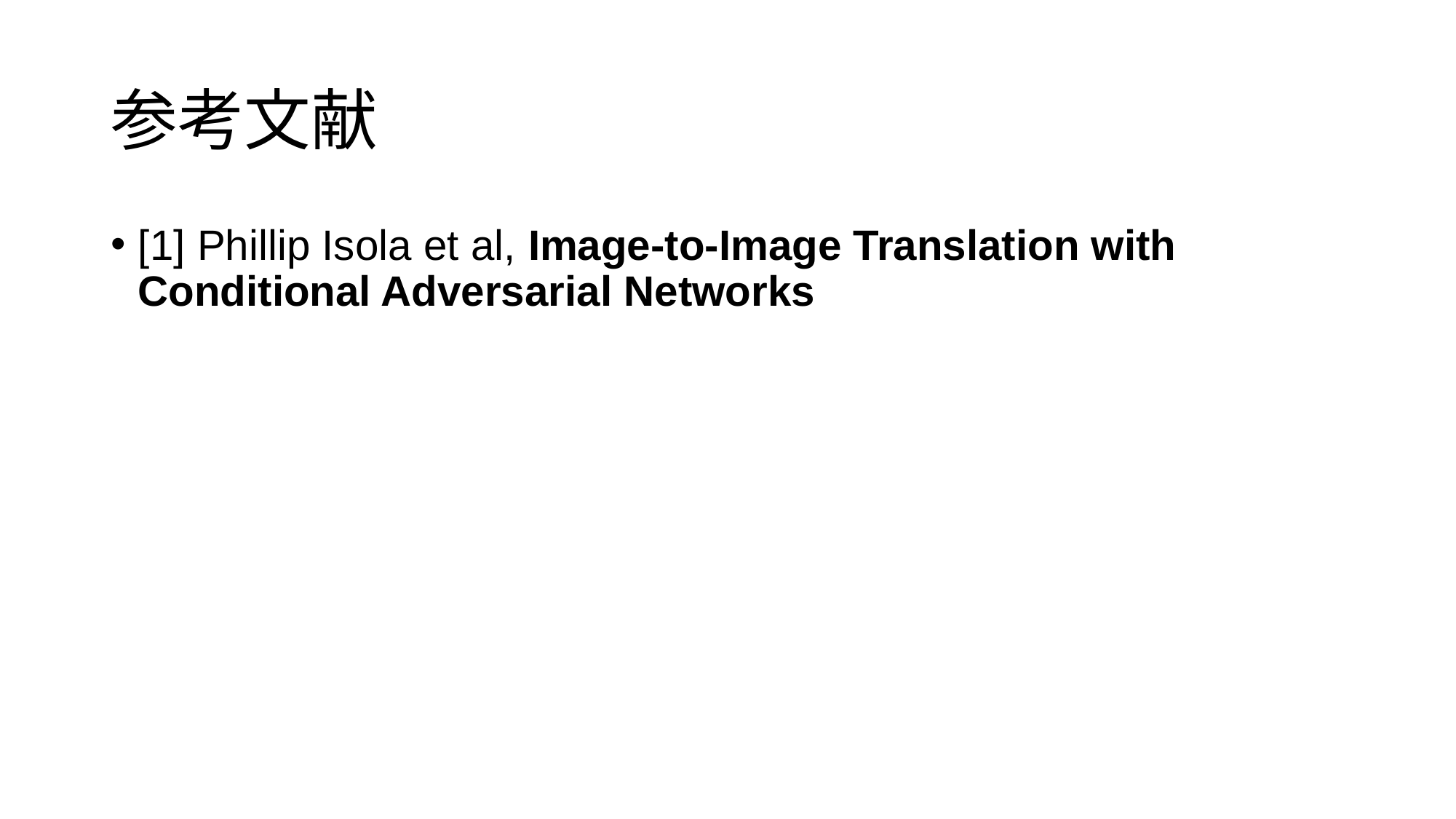

# 参考文献
[1] Phillip Isola et al, Image-to-Image Translation with Conditional Adversarial Networks